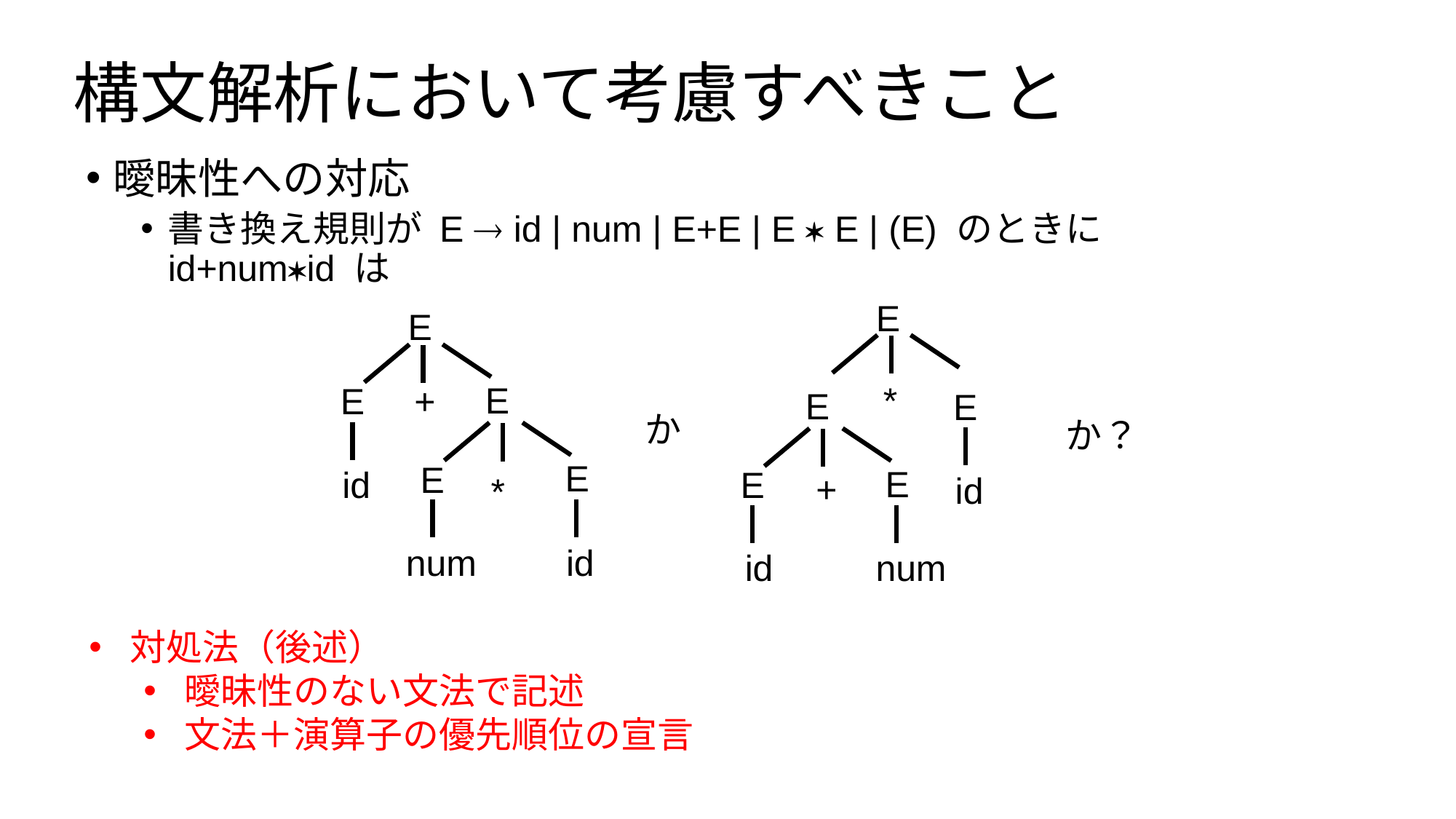

# 構文解析において考慮すべきこと
曖昧性への対応
書き換え規則が E → id | num | E+E | E ∗ E | (E) のときに
id+num∗id は

E
E
*
E
+
E
E
E
か
か？
E
E
E
id
E
+
id
*
num
id
id
num
対処法（後述）
曖昧性のない文法で記述
文法＋演算子の優先順位の宣言